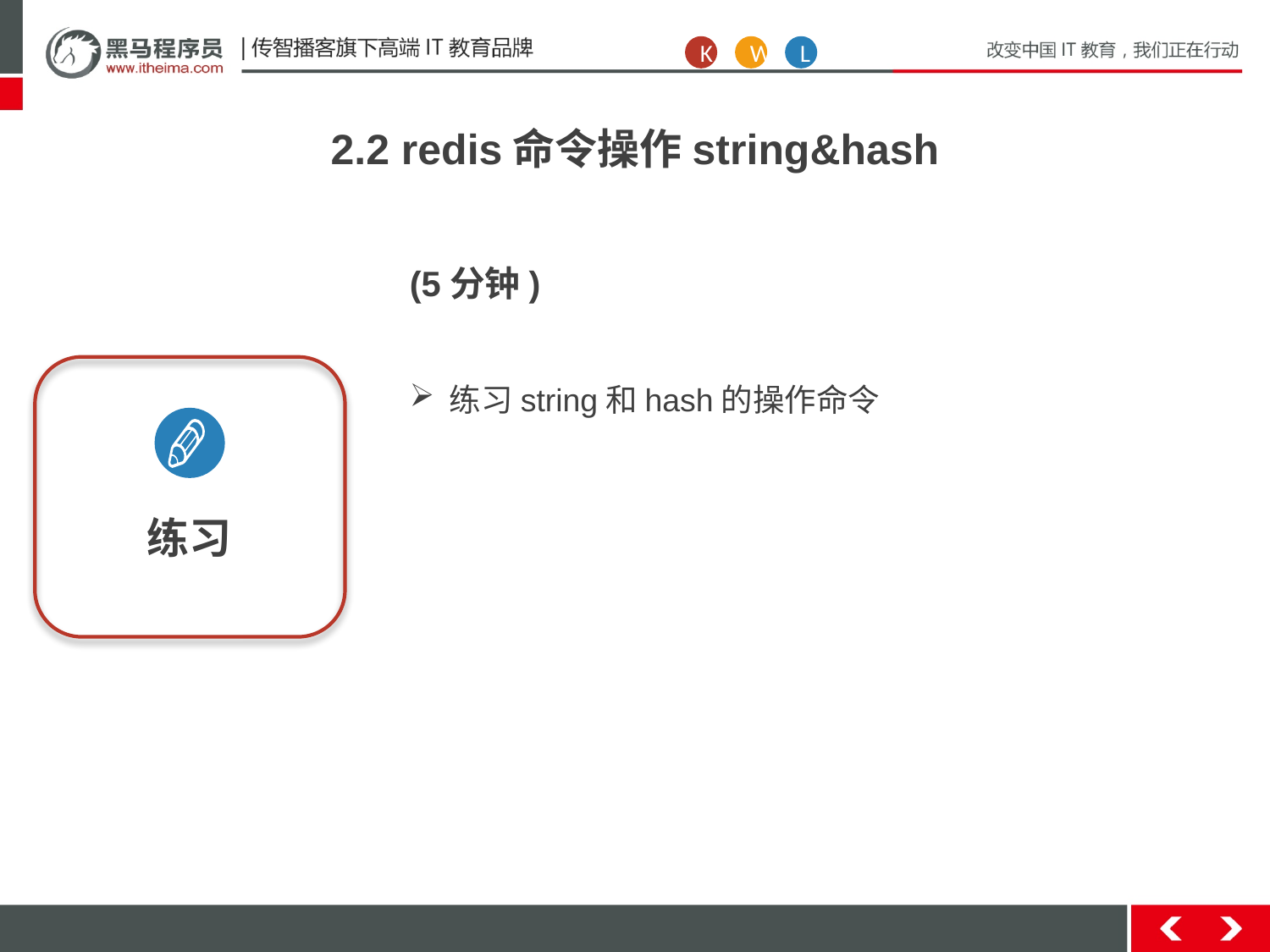

K
W
L
2.2 redis命令操作string&hash

(5分钟)

练习string和hash的操作命令

练习